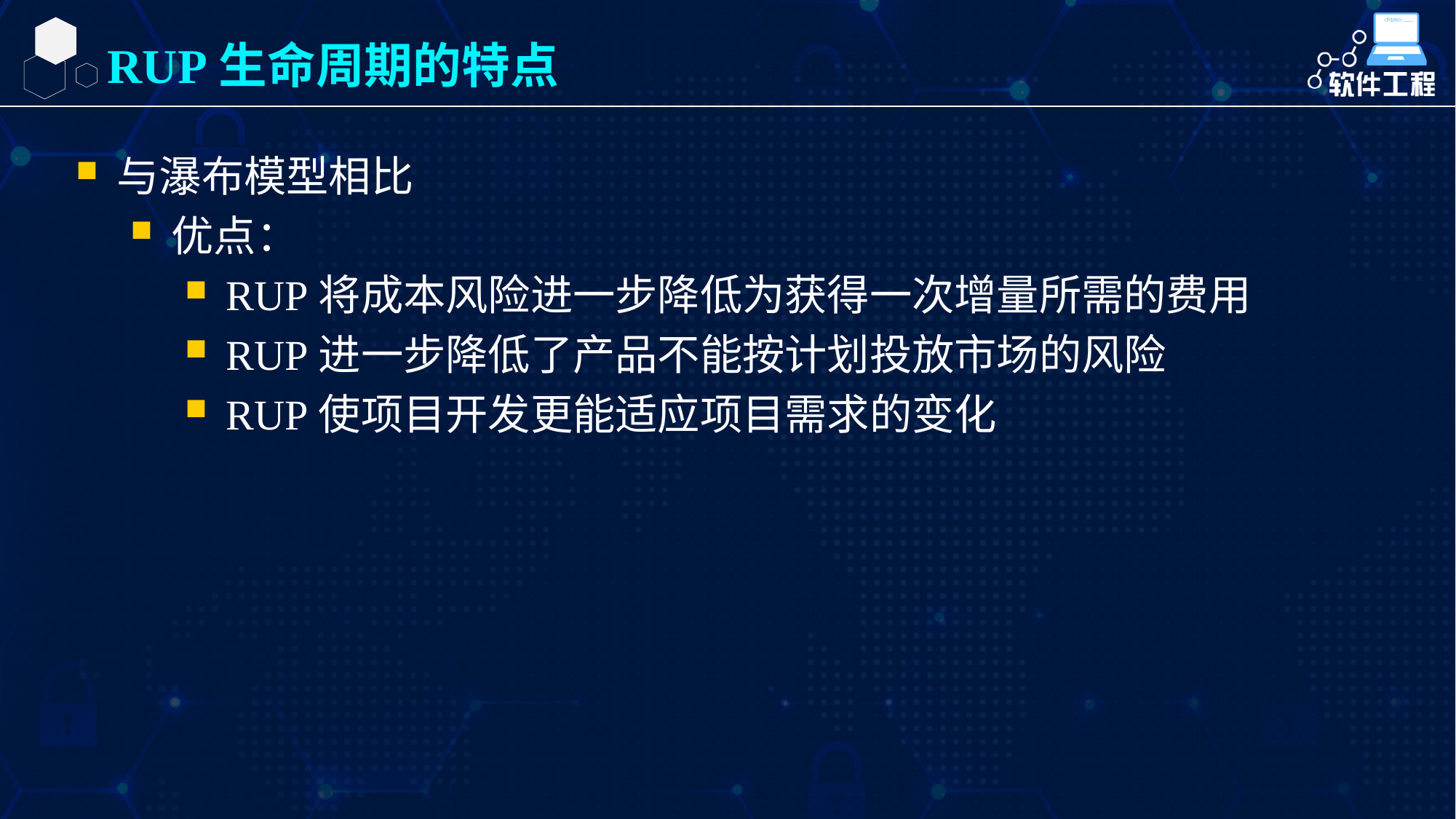

RUP生命周期的特点

与瀑布模型相比
优点：
RUP将成本风险进一步降低为获得一次增量所需的费用
RUP进一步降低了产品不能按计划投放市场的风险
RUP使项目开发更能适应项目需求的变化